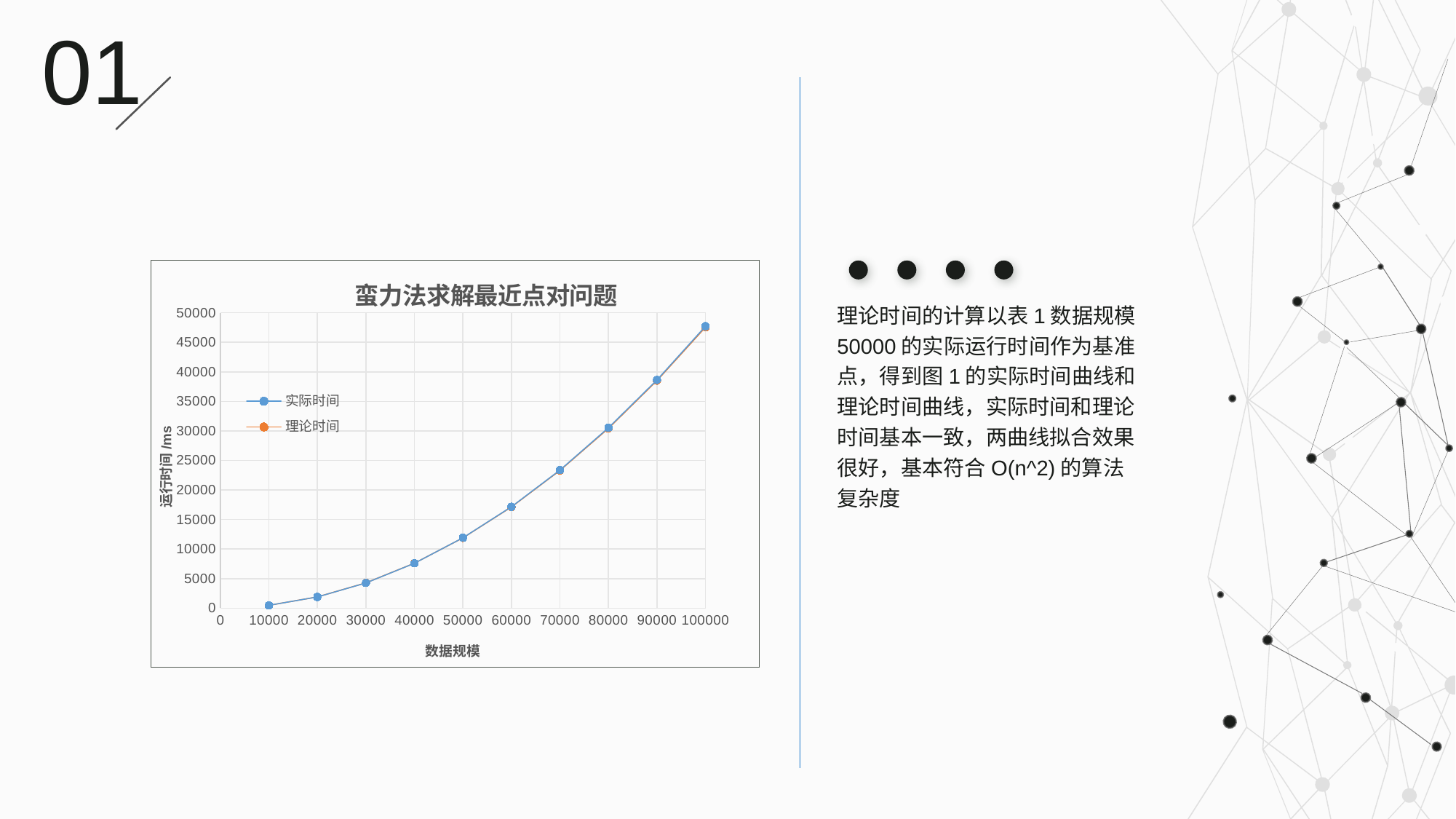

01

### Chart: 蛮力法求解最近点对问题

| Category |  |  |
|---|---|---|

理论时间的计算以表1数据规模50000的实际运行时间作为基准点，得到图1的实际时间曲线和理论时间曲线，实际时间和理论时间基本一致，两曲线拟合效果很好，基本符合O(n^2)的算法复杂度